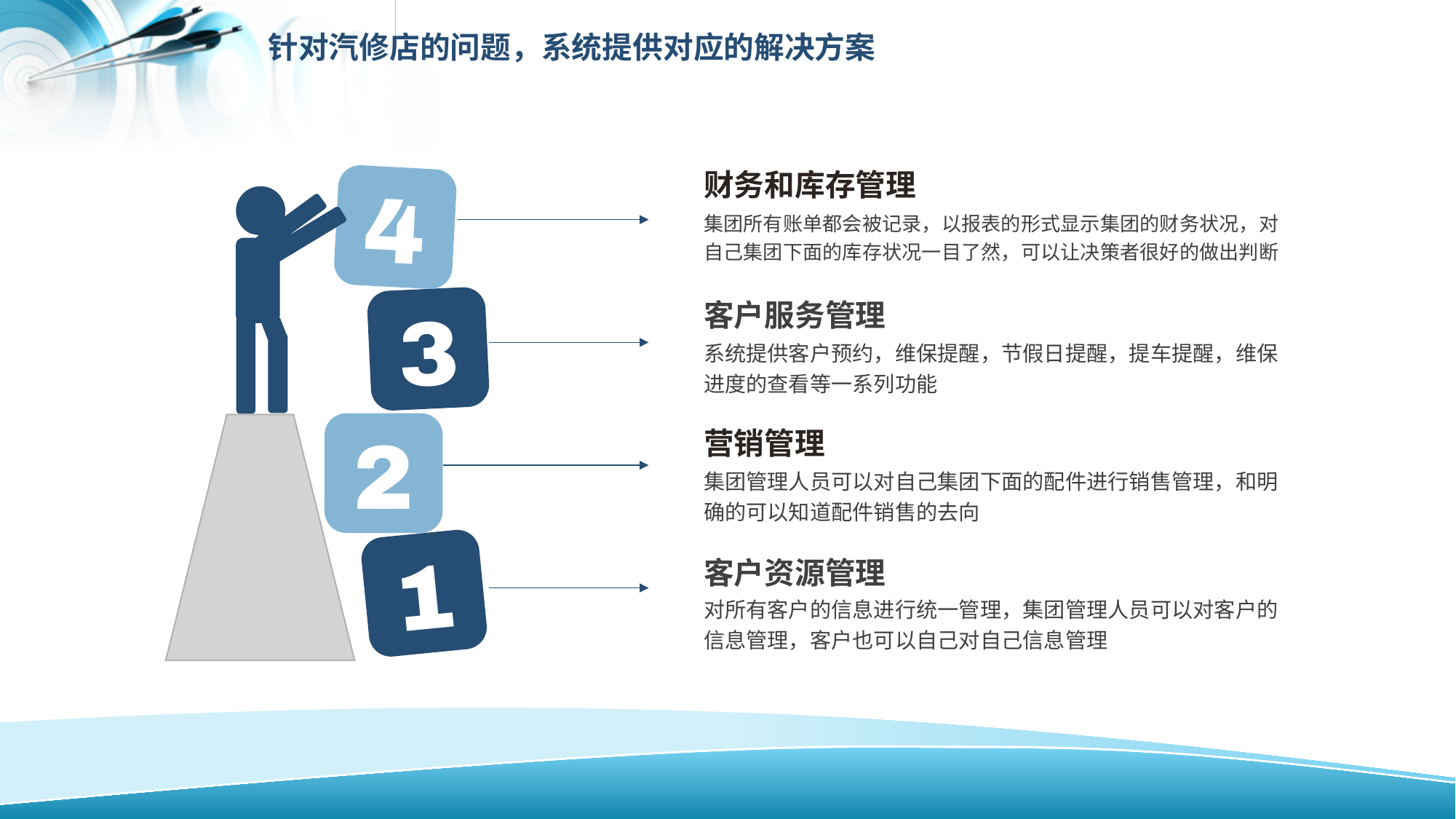

延迟符
针对汽修店的问题，系统提供对应的解决方案
财务和库存管理
集团所有账单都会被记录，以报表的形式显示集团的财务状况，对自己集团下面的库存状况一目了然，可以让决策者很好的做出判断
4

客户服务管理
系统提供客户预约，维保提醒，节假日提醒，提车提醒，维保进度的查看等一系列功能
3
营销管理
集团管理人员可以对自己集团下面的配件进行销售管理，和明确的可以知道配件销售的去向
2
1
客户资源管理
对所有客户的信息进行统一管理，集团管理人员可以对客户的信息管理，客户也可以自己对自己信息管理